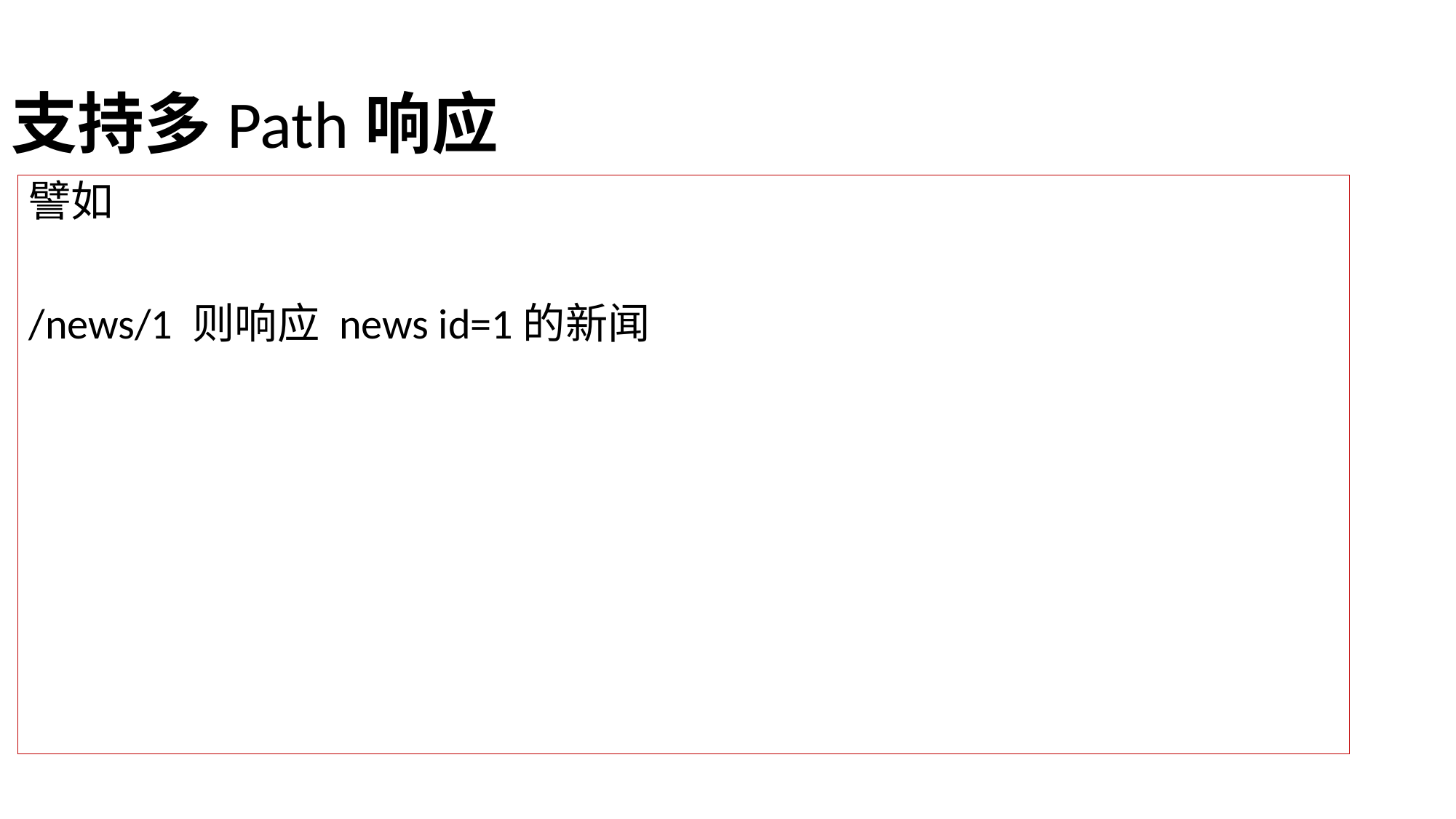

# 支持多Path响应
譬如

/news/1 则响应 news id=1的新闻